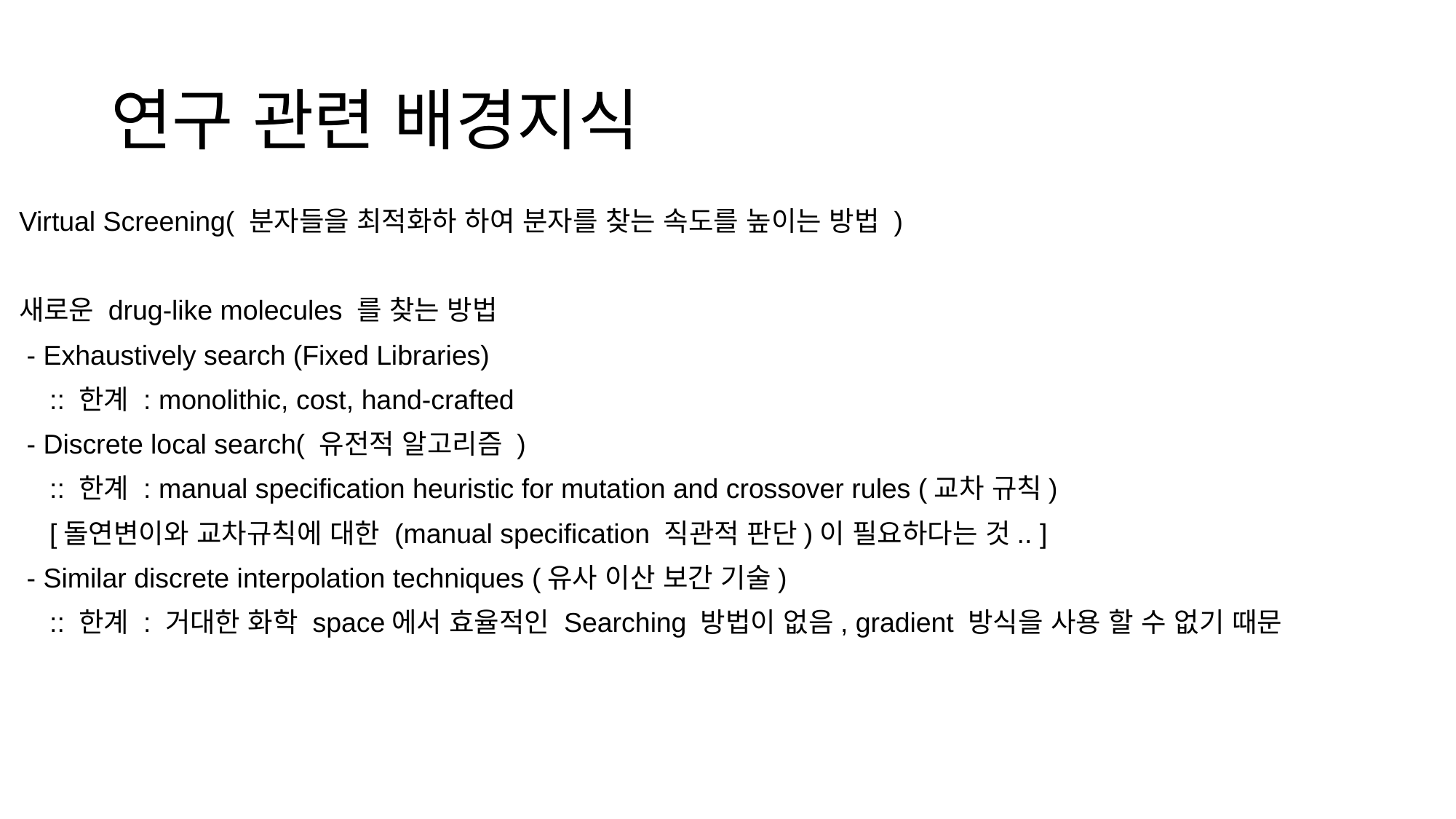

# 연구 관련 배경지식
Virtual Screening( 분자들을 최적화하 하여 분자를 찾는 속도를 높이는 방법 )

새로운 drug-like molecules 를 찾는 방법
 - Exhaustively search (Fixed Libraries)
    :: 한계 : monolithic, cost, hand-crafted
 - Discrete local search( 유전적 알고리즘 )
    :: 한계 : manual specification heuristic for mutation and crossover rules (교차 규칙)
    [돌연변이와 교차규칙에 대한 (manual specification 직관적 판단)이 필요하다는 것.. ]
 - Similar discrete interpolation techniques (유사 이산 보간 기술)
    :: 한계 : 거대한 화학 space에서 효율적인 Searching 방법이 없음, gradient 방식을 사용 할 수 없기 때문